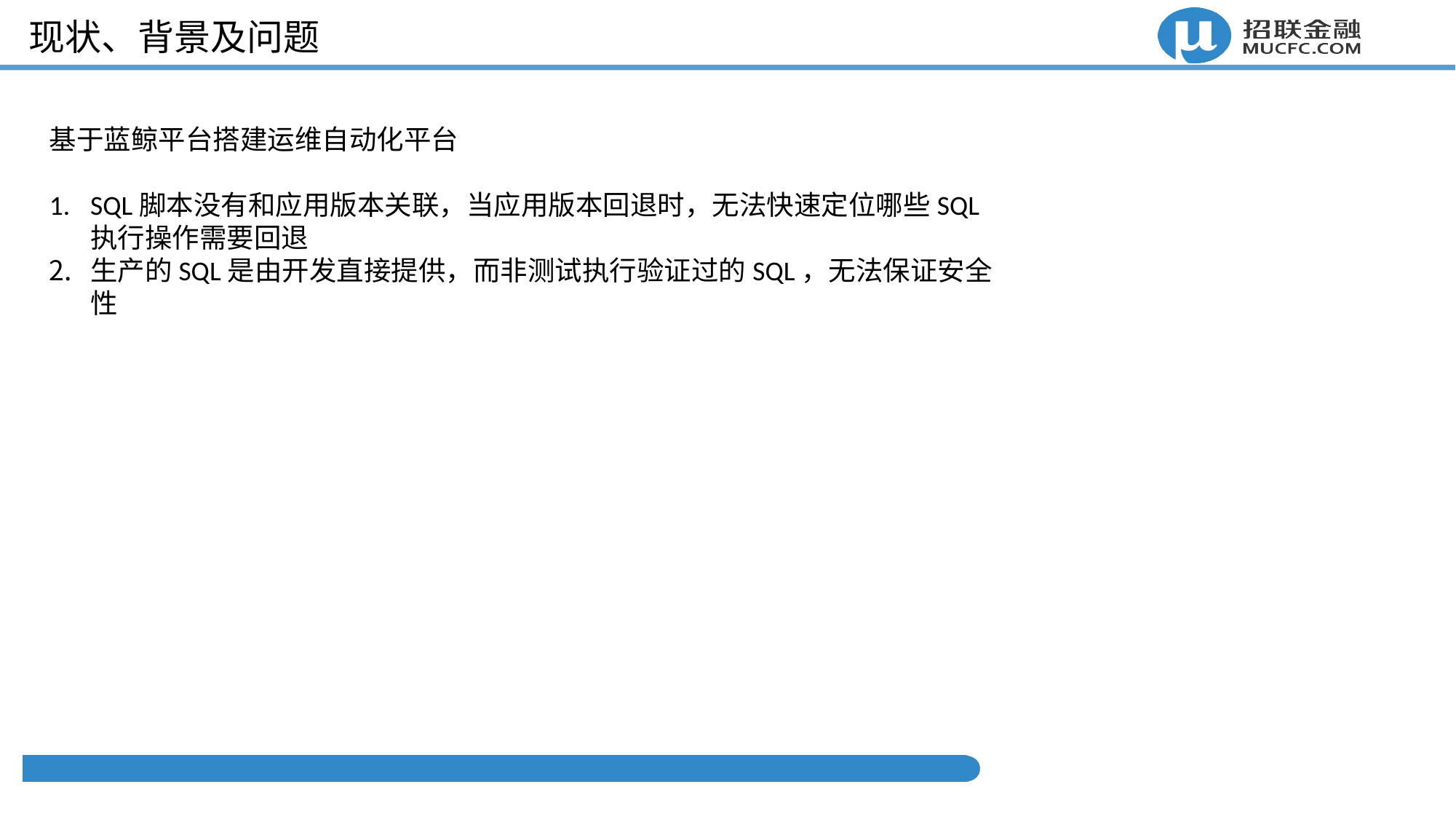

# 现状、背景及问题
基于蓝鲸平台搭建运维自动化平台

SQL脚本没有和应用版本关联，当应用版本回退时，无法快速定位哪些SQL执行操作需要回退
生产的SQL是由开发直接提供，而非测试执行验证过的SQL，无法保证安全性